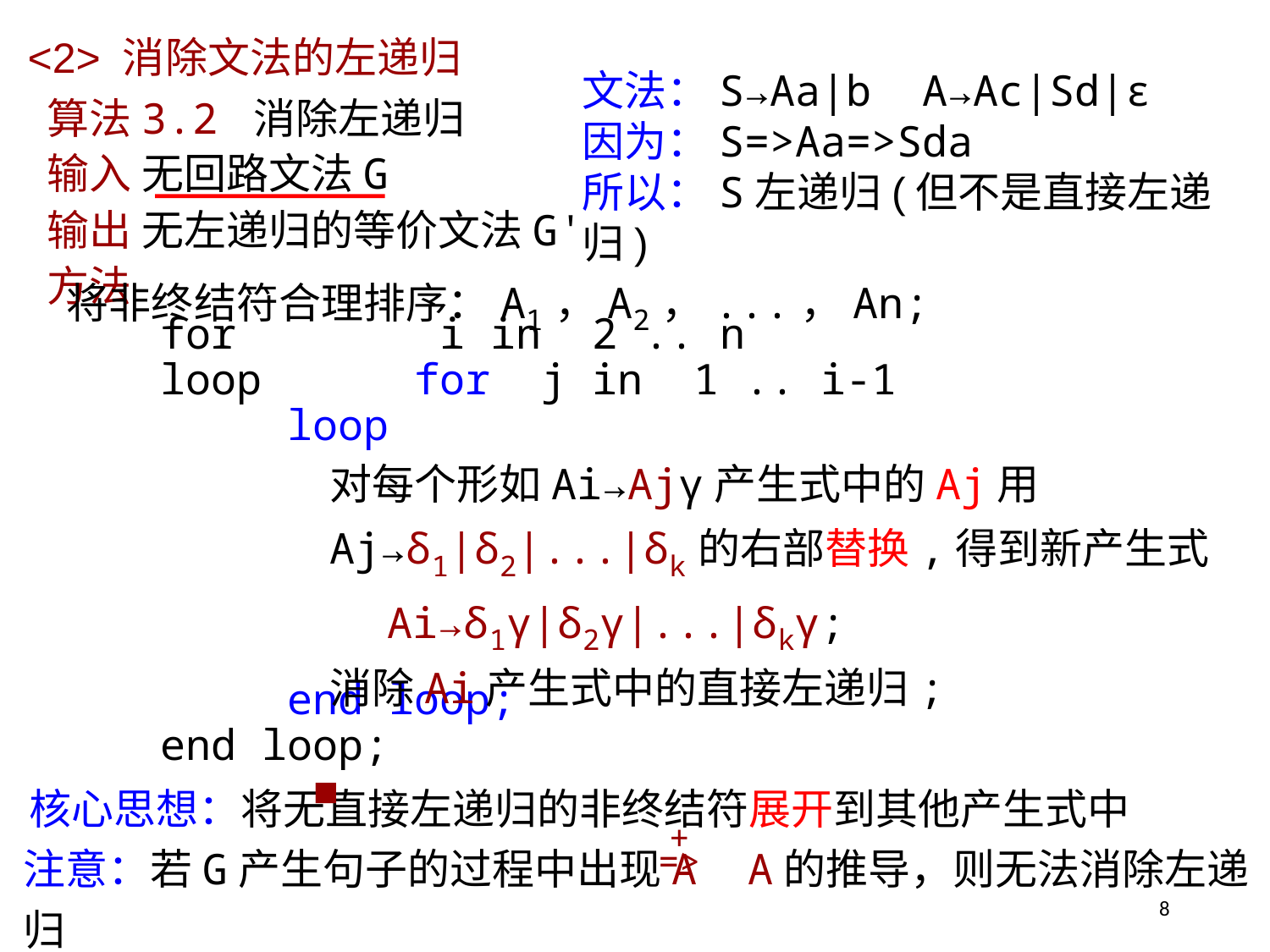

# <2> 消除文法的左递归
文法：S→Aa|b  A→Ac|Sd|ε
因为：S=>Aa=>Sda
所以：S左递归(但不是直接左递归)
算法3.2 消除左递归
输入 无回路文法G
输出 无左递归的等价文法G'
方法

将非终结符合理排序：A1，A2，...，An;
for        i in  2 .. n
loop 	for  j in  1 .. i-1
	loop

	end loop;
end loop; 						 ■
对每个形如Ai→Ajγ产生式中的Aj用
Aj→δ1|δ2|...|δk的右部替换,得到新产生式
     Ai→δ1γ|δ2γ|...|δkγ;
消除Ai产生式中的直接左递归;
核心思想：将无直接左递归的非终结符展开到其他产生式中
 +
=>
注意：若G产生句子的过程中出现A  A的推导，则无法消除左递归
8